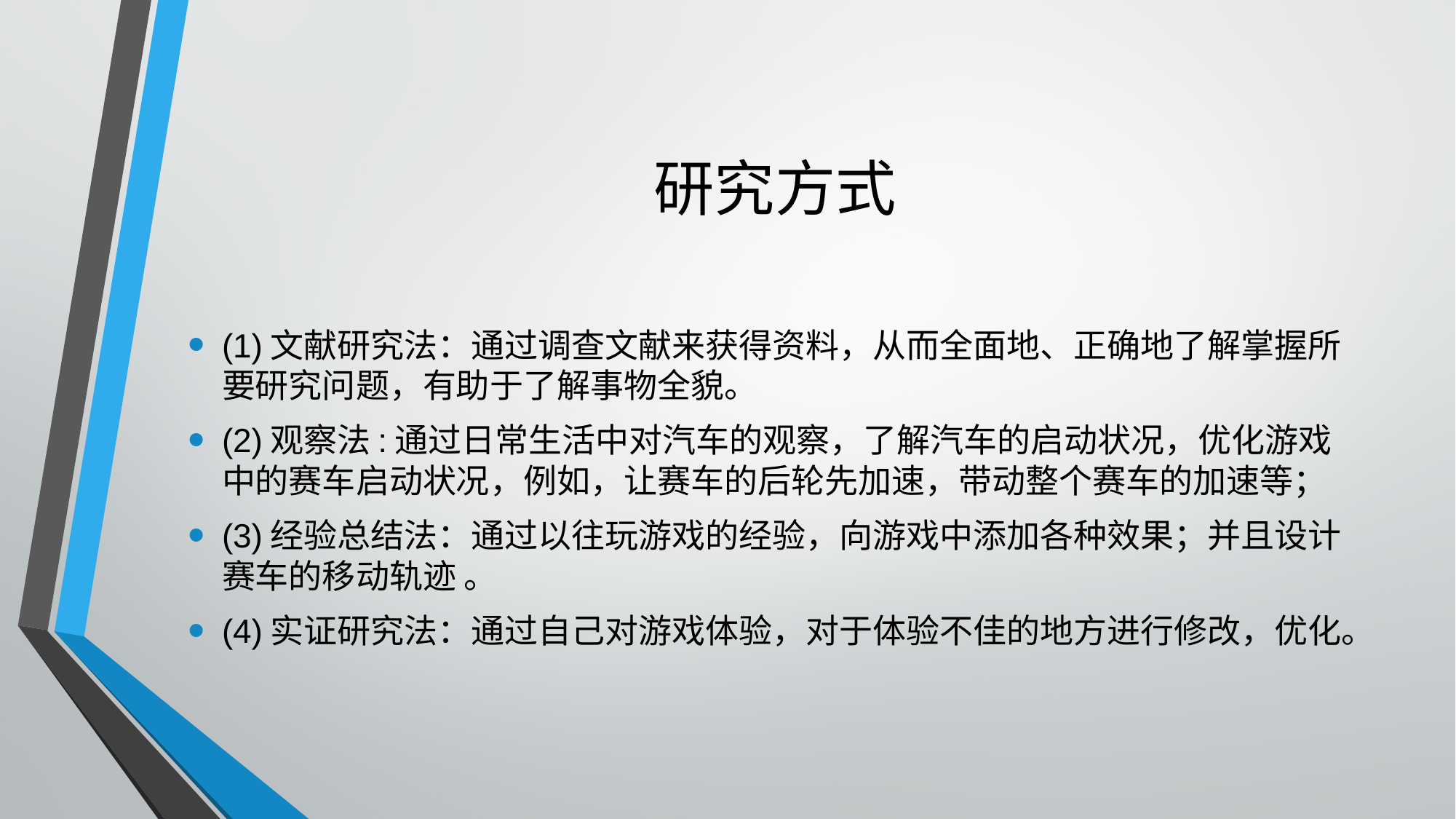

# 研究方式
(1)文献研究法：通过调查文献来获得资料，从而全面地、正确地了解掌握所要研究问题，有助于了解事物全貌。
(2)观察法:通过日常生活中对汽车的观察，了解汽车的启动状况，优化游戏中的赛车启动状况，例如，让赛车的后轮先加速，带动整个赛车的加速等；
(3)经验总结法：通过以往玩游戏的经验，向游戏中添加各种效果；并且设计赛车的移动轨迹 。
(4)实证研究法：通过自己对游戏体验，对于体验不佳的地方进行修改，优化。